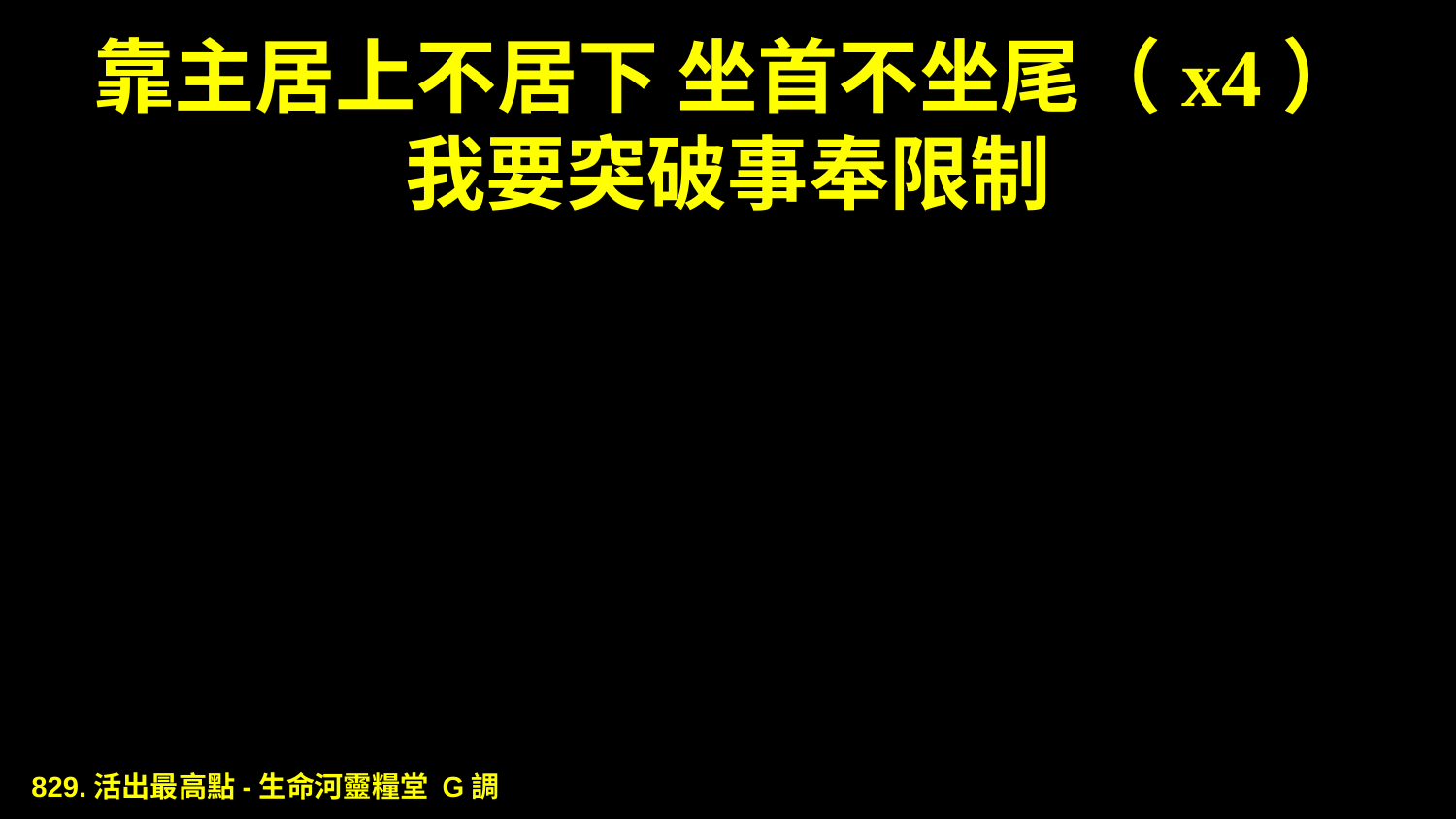

# 靠主居上不居下 坐首不坐尾（x4） 我要突破事奉限制
829.活出最高點-生命河靈糧堂 G調